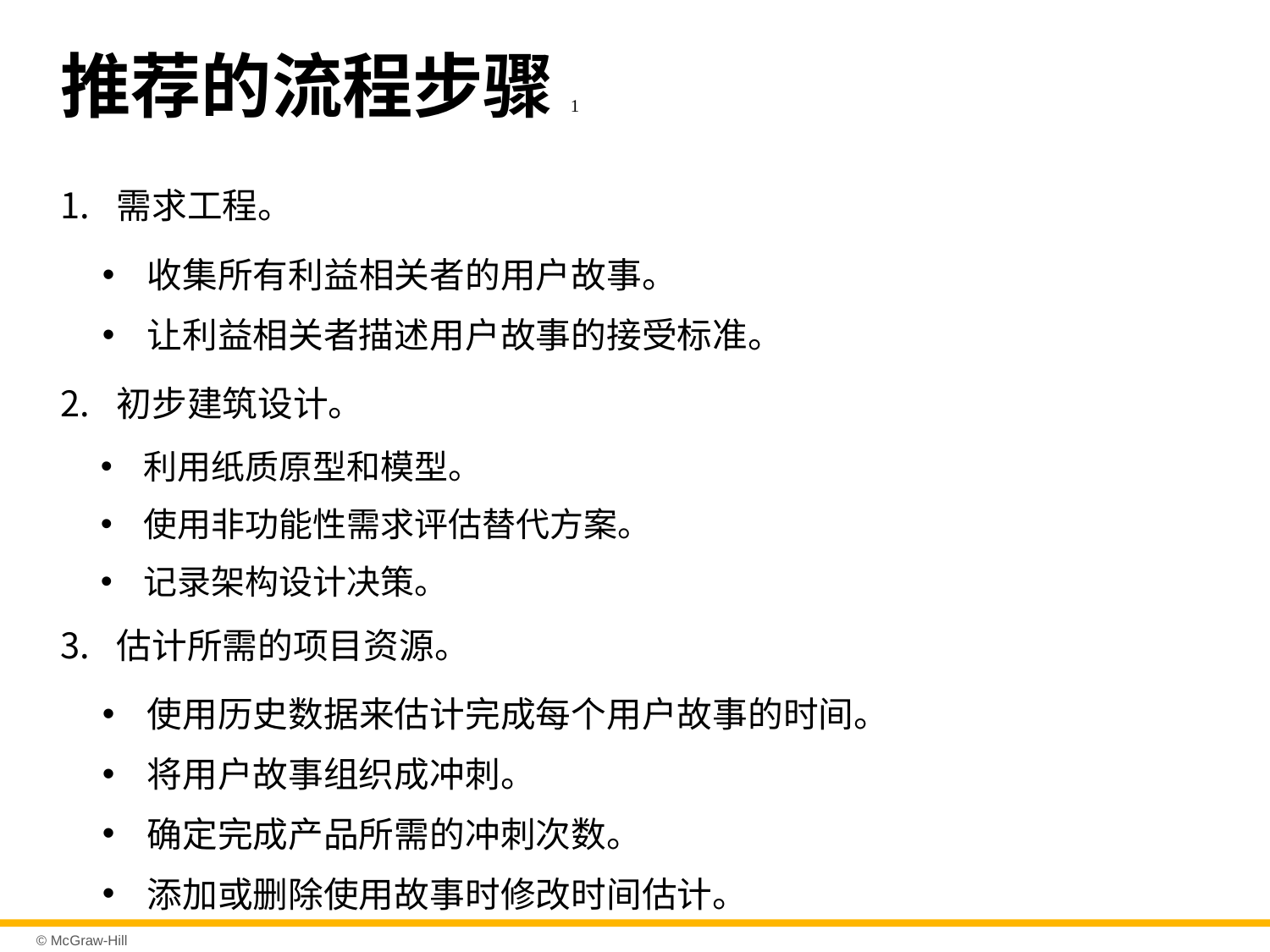

# 推荐的流程步骤1
需求工程。
收集所有利益相关者的用户故事。
让利益相关者描述用户故事的接受标准。
初步建筑设计。
利用纸质原型和模型。
使用非功能性需求评估替代方案。
记录架构设计决策。
估计所需的项目资源。
使用历史数据来估计完成每个用户故事的时间。
将用户故事组织成冲刺。
确定完成产品所需的冲刺次数。
添加或删除使用故事时修改时间估计。
18